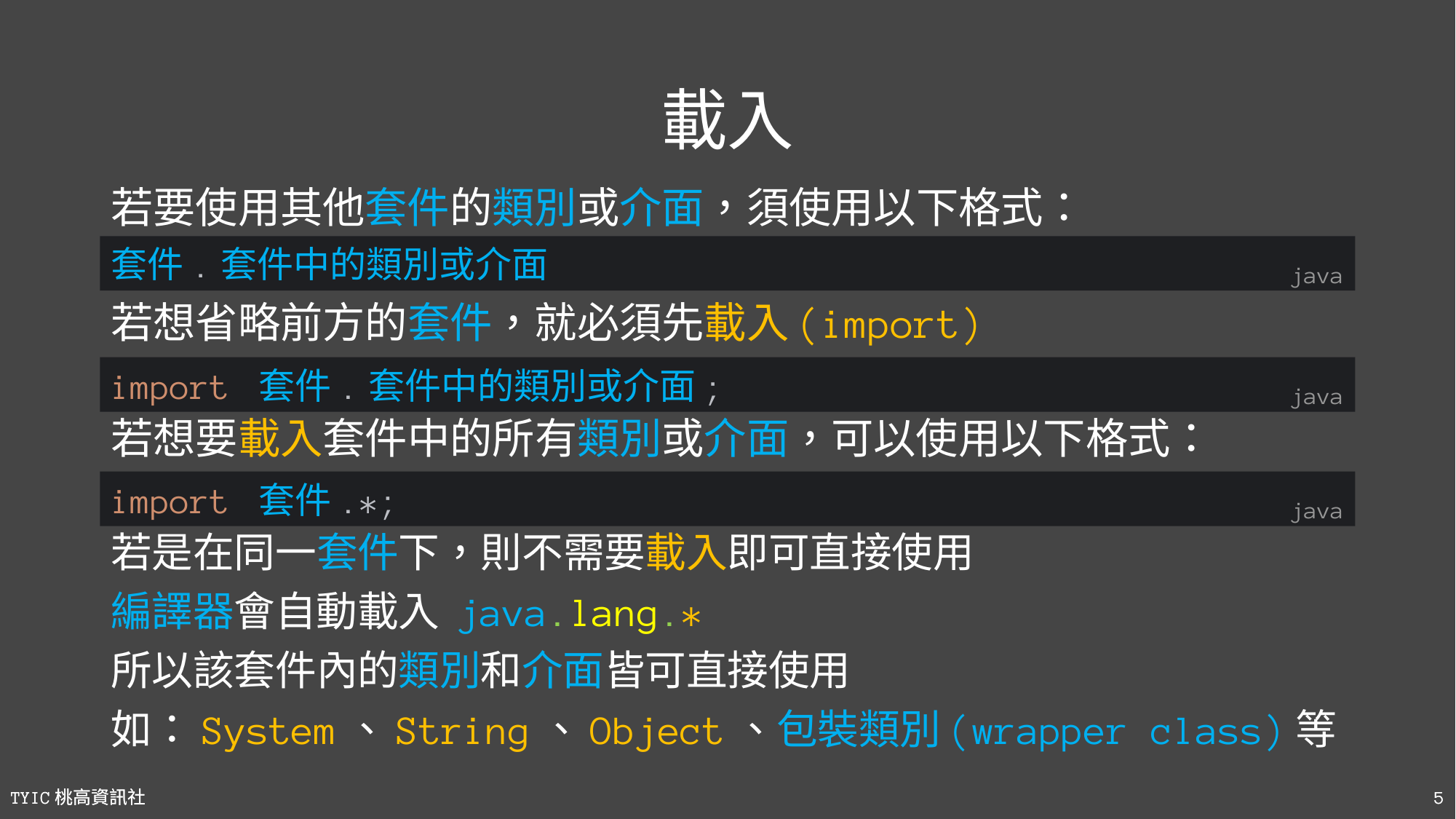

# 載入
若要使用其他套件的類別或介面，須使用以下格式：
套件.套件中的類別或介面
java
若想省略前方的套件，就必須先載入(import)
import 套件.套件中的類別或介面;
java
若想要載入套件中的所有類別或介面，可以使用以下格式：
import 套件.*;
java
若是在同一套件下，則不需要載入即可直接使用
編譯器會自動載入 java.lang.*
所以該套件內的類別和介面皆可直接使用
如：System、String、Object、包裝類別(wrapper class)等